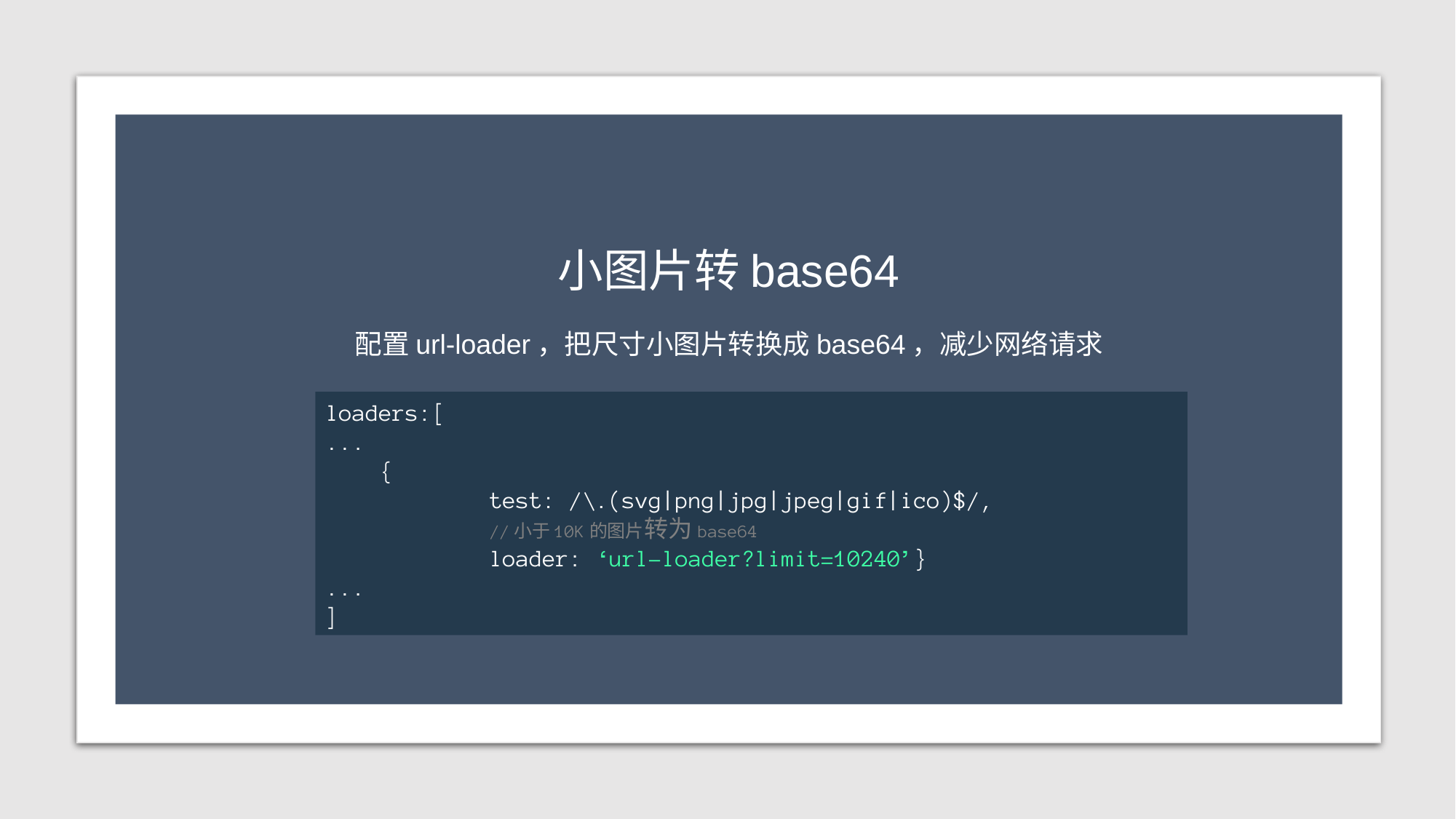

小图片转base64
配置url-loader，把尺寸小图片转换成base64，减少网络请求
loaders:[
...
{
	test: /\.(svg|png|jpg|jpeg|gif|ico)$/,
	//小于10K的图片转为base64
	loader: ‘url-loader?limit=10240’}
...
]